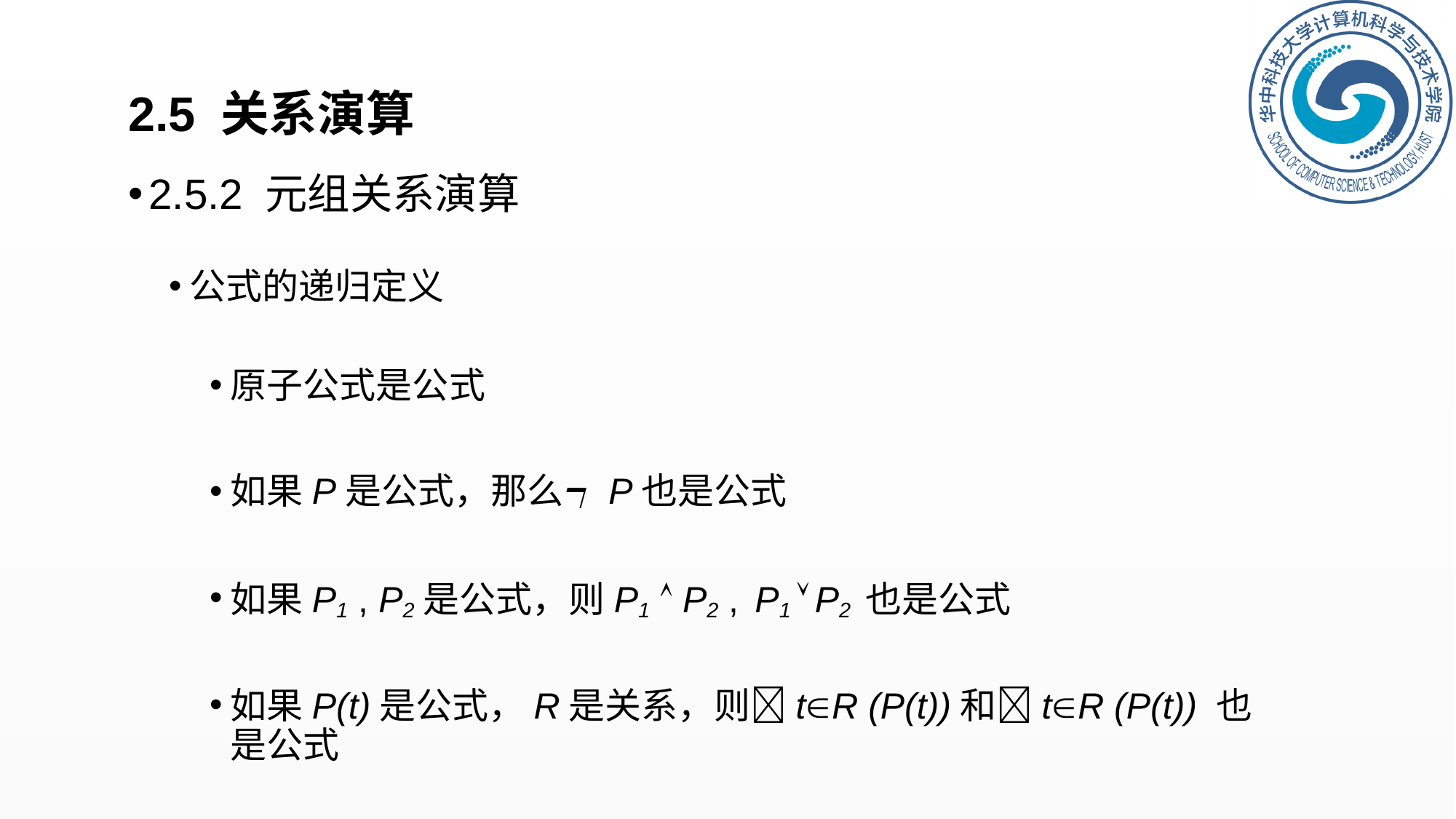

# 2.5 关系演算
2.5.2 元组关系演算

公式的递归定义

原子公式是公式

如果P是公式，那么┑P也是公式

如果P1 , P2是公式，则P1 ∧ P2 ,  P1 ∨ P2 也是公式

如果P(t)是公式，R是关系，则∃t∈R (P(t))和∀t∈R (P(t)) 也是公式